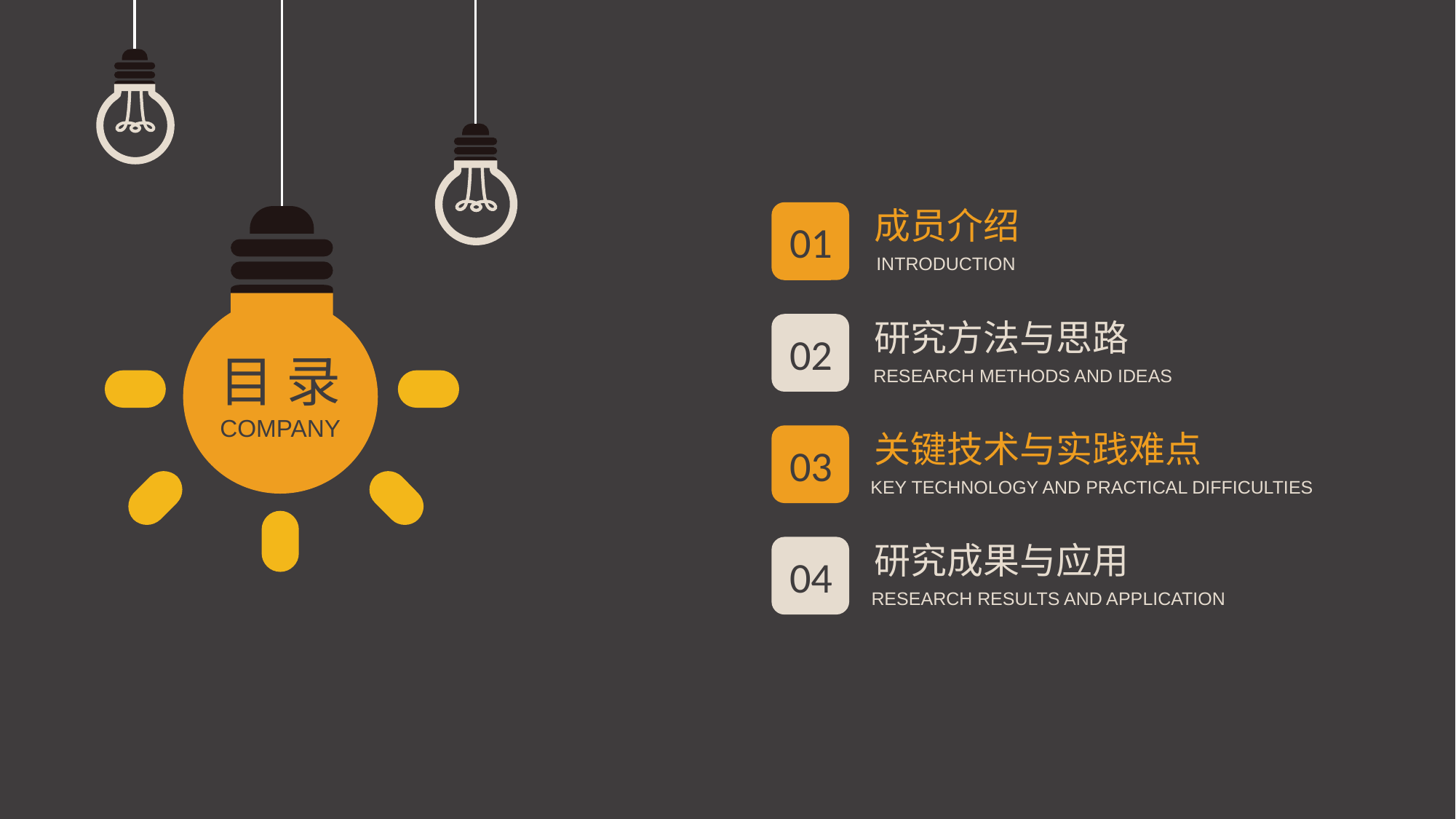

成员介绍

01
INTRODUCTION
研究方法与思路

02
目 录
COMPANY
RESEARCH METHODS AND IDEAS
关键技术与实践难点

03
KEY TECHNOLOGY AND PRACTICAL DIFFICULTIES
研究成果与应用

04
RESEARCH RESULTS AND APPLICATION